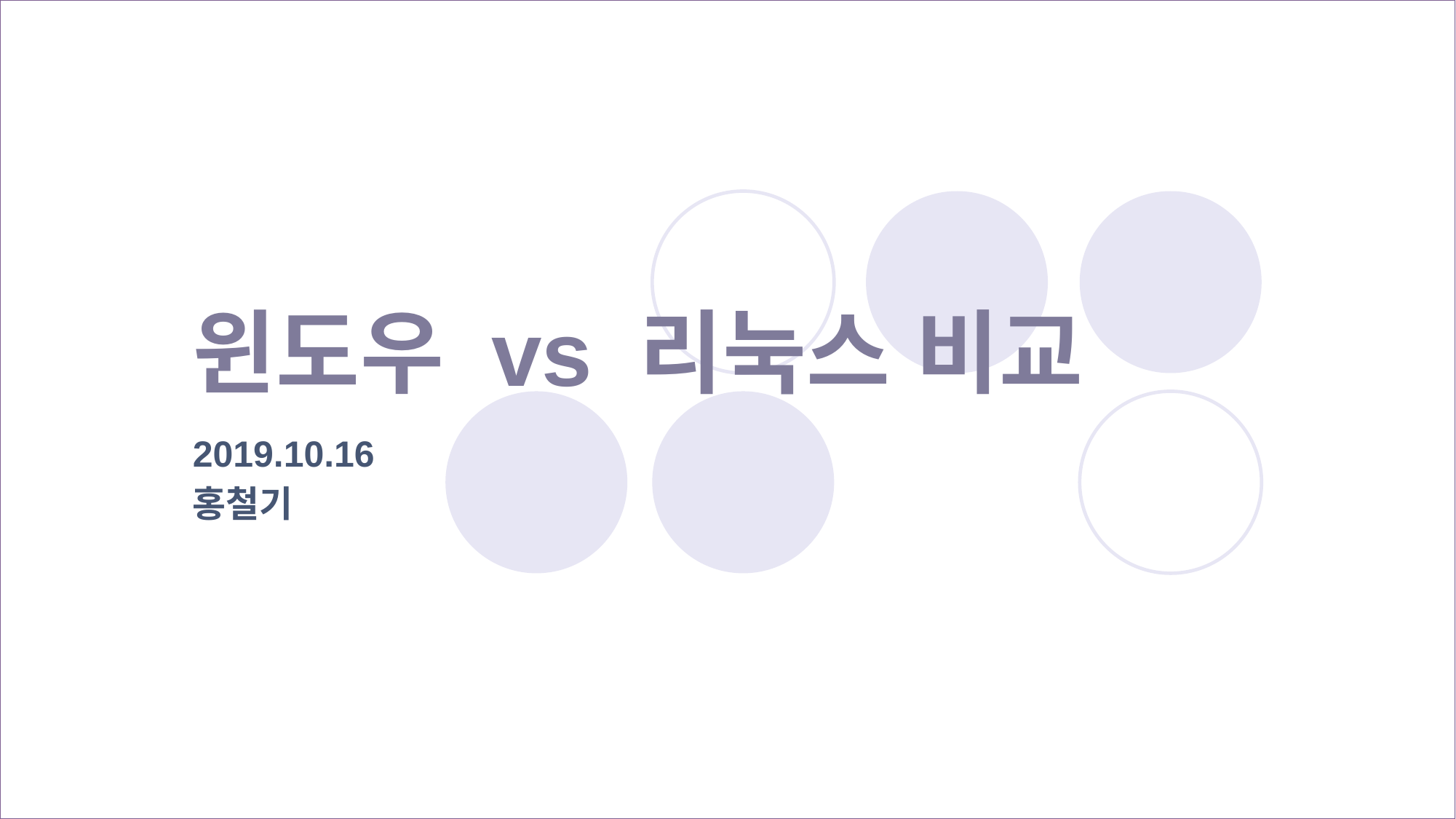

# 윈도우 vs 리눅스 비교
2019.10.16
홍철기